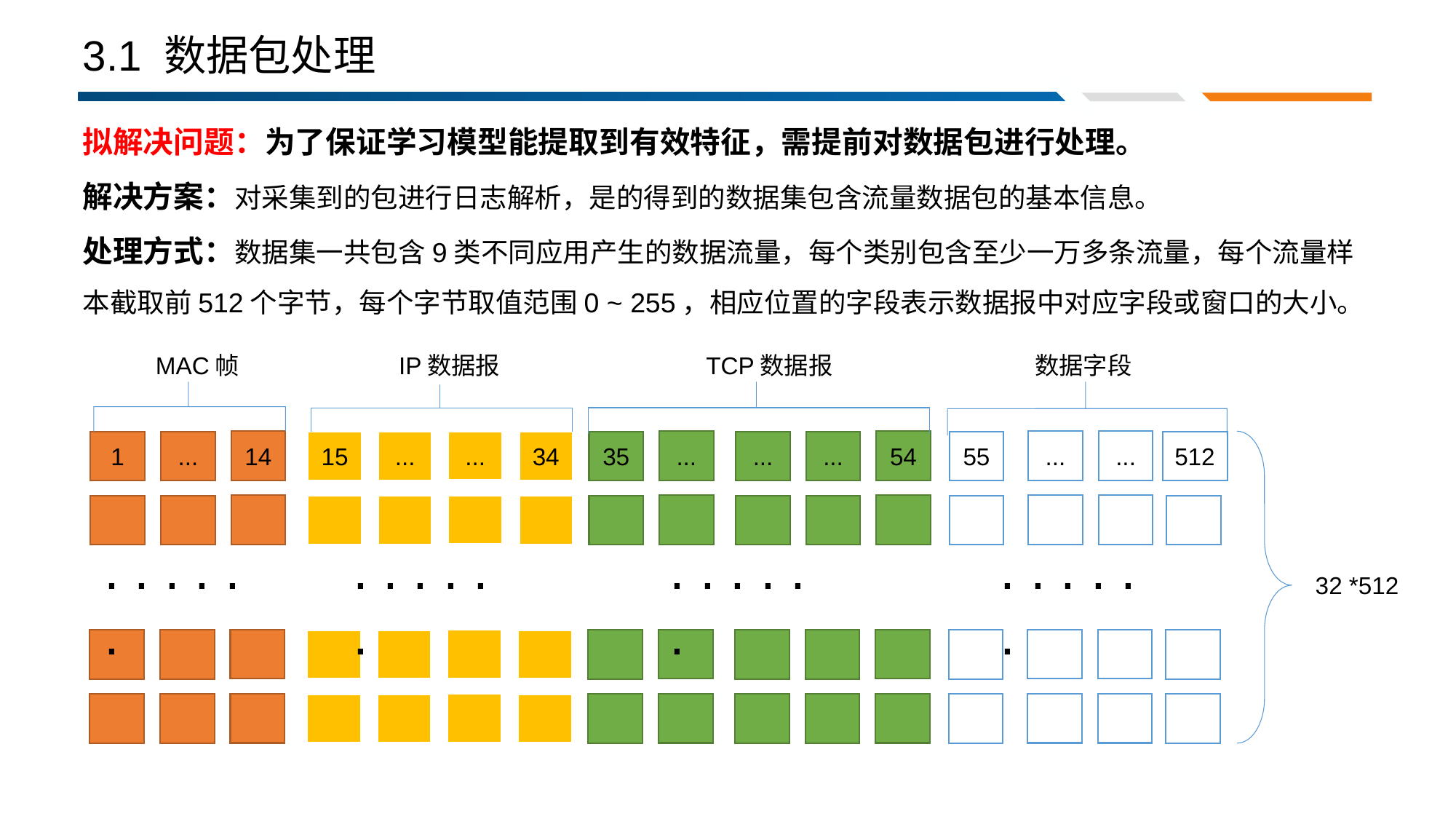

3.1 数据包处理
拟解决问题：为了保证学习模型能提取到有效特征，需提前对数据包进行处理。
解决方案：对采集到的包进行日志解析，是的得到的数据集包含流量数据包的基本信息。
处理方式：数据集一共包含9类不同应用产生的数据流量，每个类别包含至少一万多条流量，每个流量样本截取前512个字节，每个字节取值范围0 ~ 255，相应位置的字段表示数据报中对应字段或窗口的大小。

MAC帧
IP数据报
TCP数据报
数据字段
14
...
...
54
...
...

1
...
15
...
34
35
...
...
55
512

. . . . . .
. . . . . .
. . . . . .
. . . . . .
32 *512